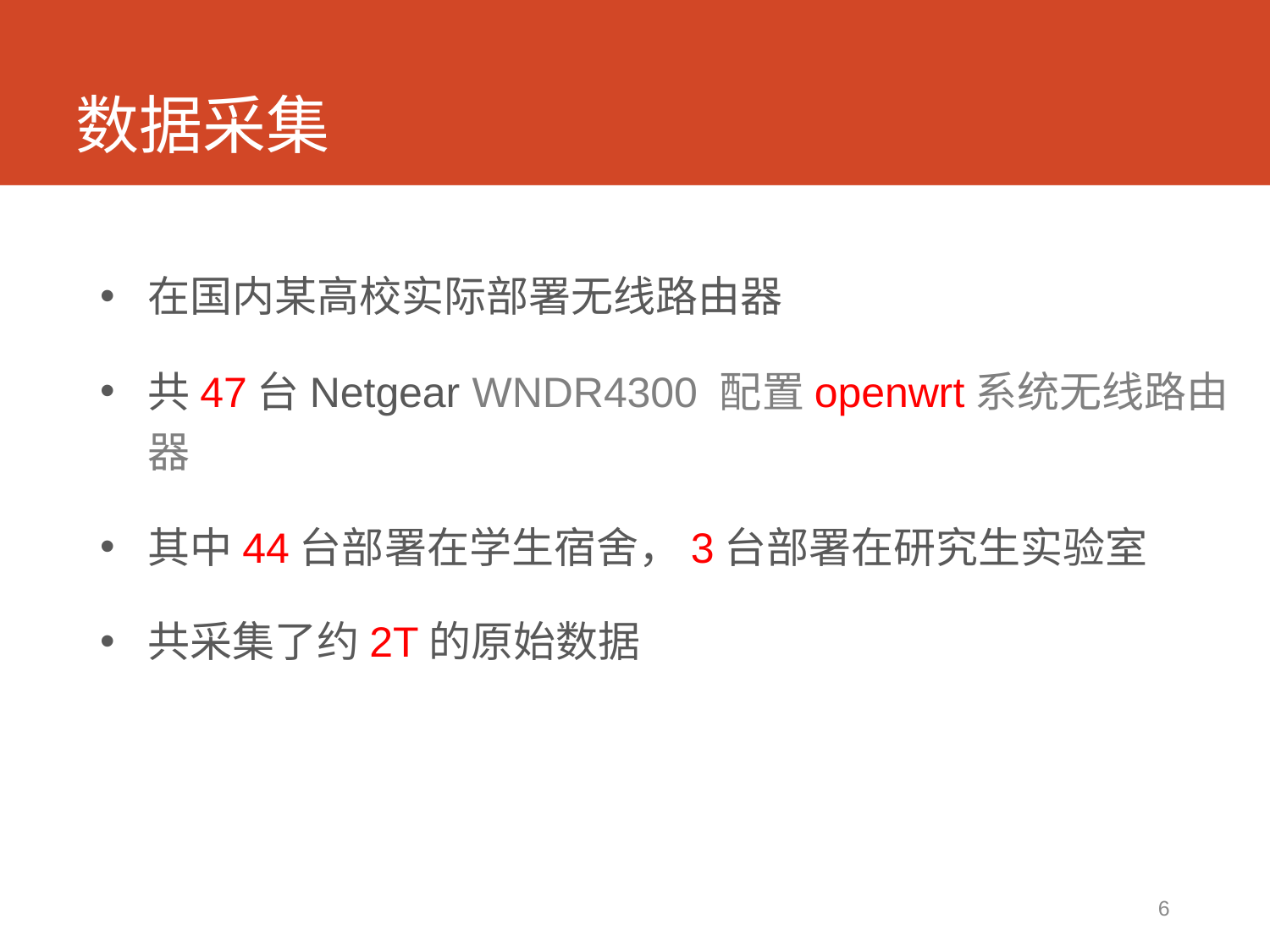

# 数据采集
在国内某高校实际部署无线路由器
共47台Netgear WNDR4300 配置openwrt系统无线路由器
其中44台部署在学生宿舍，3台部署在研究生实验室
共采集了约2T的原始数据

6